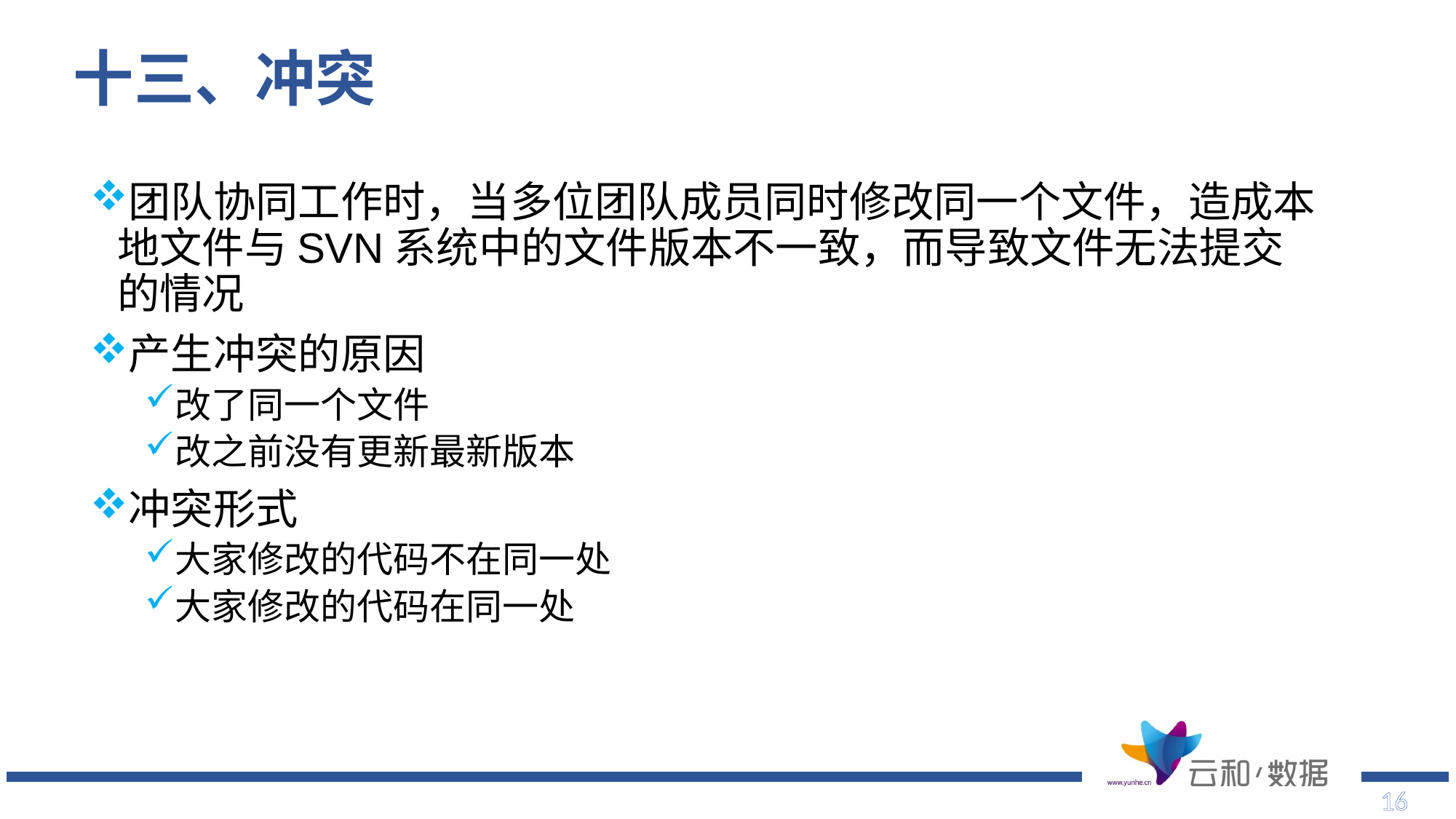

# 十三、冲突
团队协同工作时，当多位团队成员同时修改同一个文件，造成本地文件与SVN系统中的文件版本不一致，而导致文件无法提交的情况
产生冲突的原因
改了同一个文件
改之前没有更新最新版本
冲突形式
大家修改的代码不在同一处
大家修改的代码在同一处